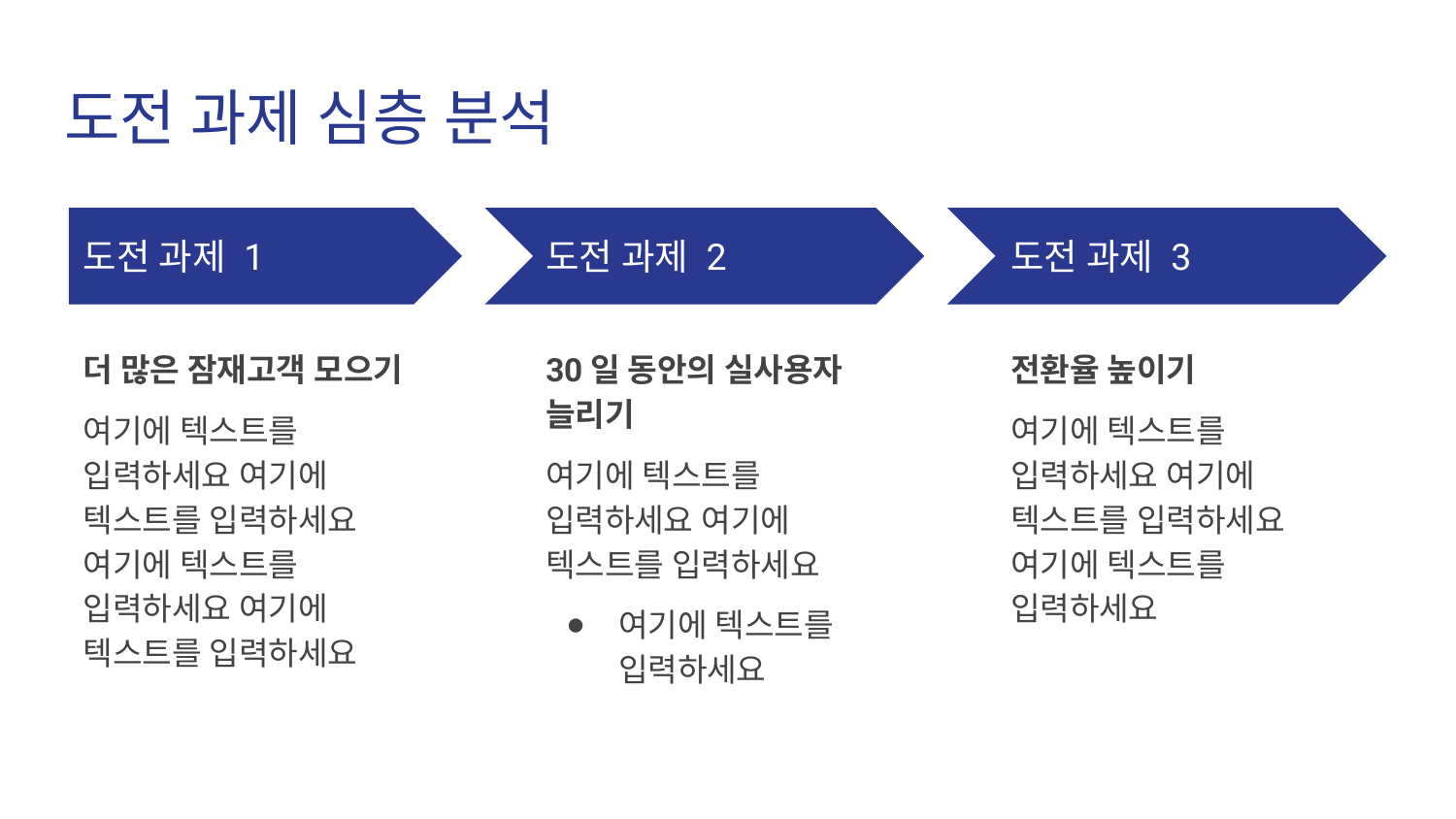

# 도전 과제 심층 분석

도전 과제 1
도전 과제 2
도전 과제 3
더 많은 잠재고객 모으기
여기에 텍스트를 입력하세요 여기에 텍스트를 입력하세요 여기에 텍스트를 입력하세요 여기에 텍스트를 입력하세요
30일 동안의 실사용자 늘리기
여기에 텍스트를 입력하세요 여기에 텍스트를 입력하세요
여기에 텍스트를 입력하세요
전환율 높이기
여기에 텍스트를 입력하세요 여기에 텍스트를 입력하세요 여기에 텍스트를 입력하세요